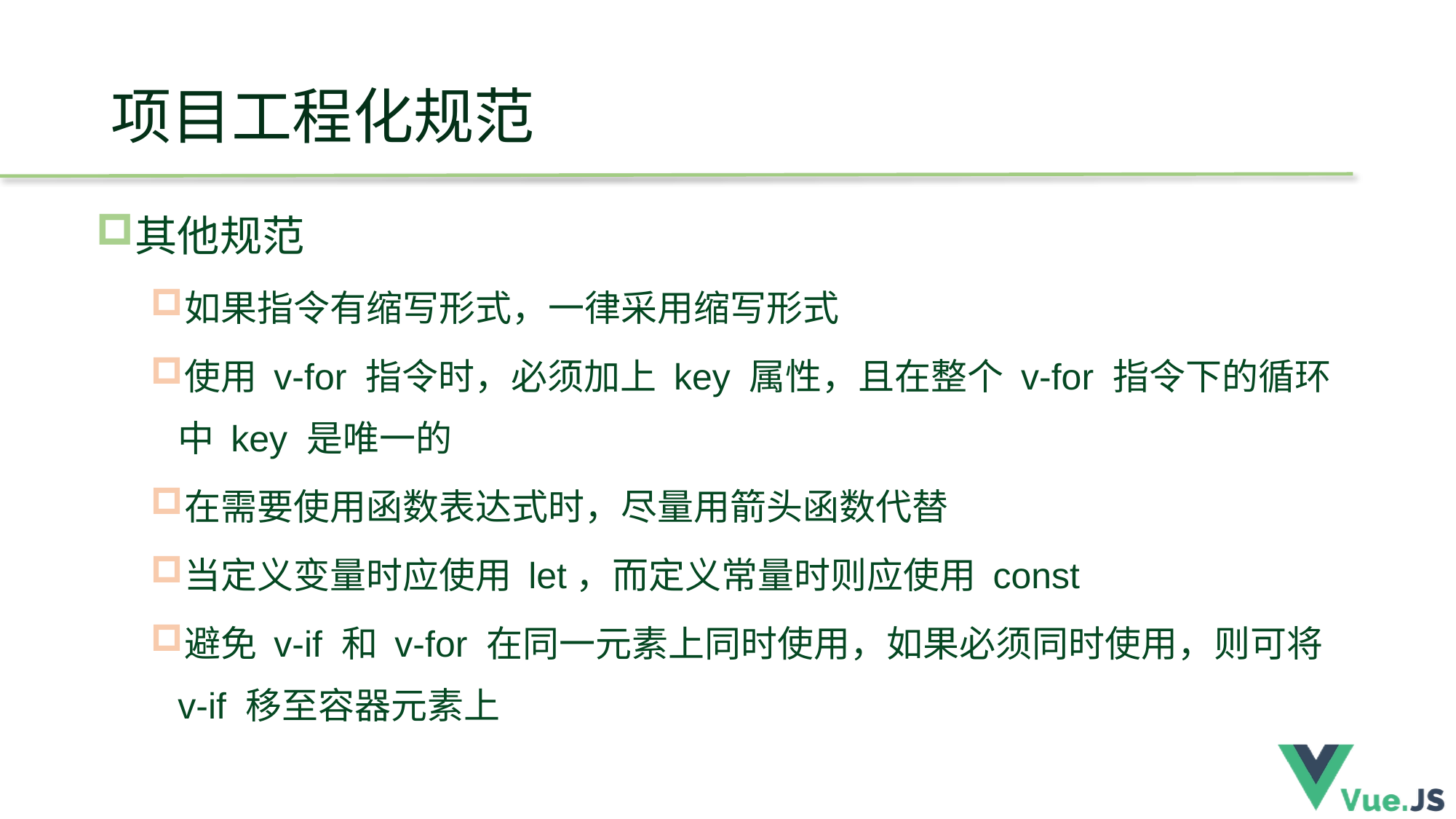

# 项目工程化规范
其他规范
如果指令有缩写形式，一律采用缩写形式
使用 v-for 指令时，必须加上 key 属性，且在整个 v-for 指令下的循环中 key 是唯一的
在需要使用函数表达式时，尽量用箭头函数代替
当定义变量时应使用 let，而定义常量时则应使用 const
避免 v-if 和 v-for 在同一元素上同时使用，如果必须同时使用，则可将 v-if 移至容器元素上